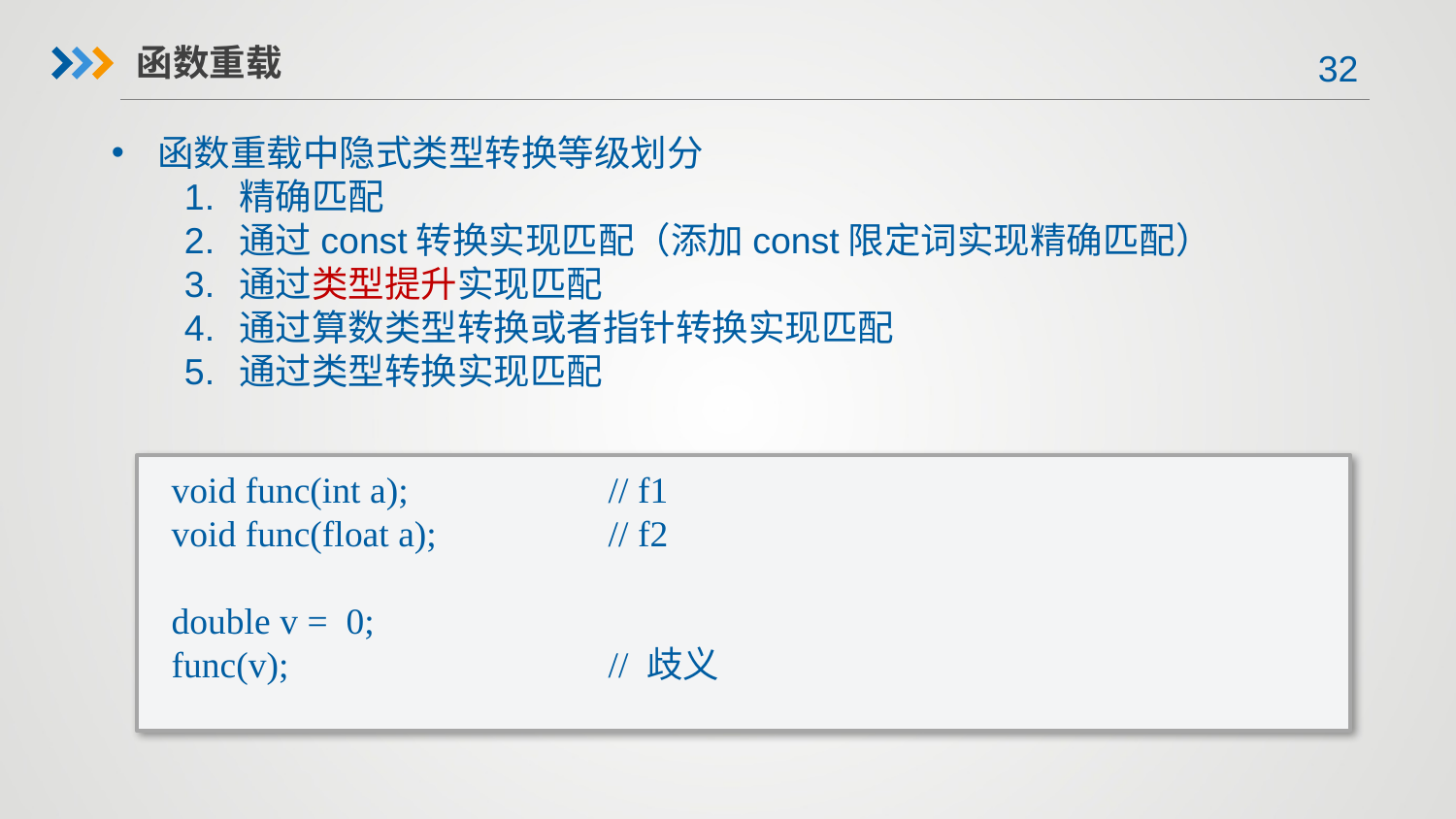

函数重载
函数重载中隐式类型转换等级划分
精确匹配
通过const转换实现匹配（添加const限定词实现精确匹配）
通过类型提升实现匹配
通过算数类型转换或者指针转换实现匹配
通过类型转换实现匹配

void func(int a);		// f1
void func(float a);		// f2

double v =  0;
func(v);			// 歧义